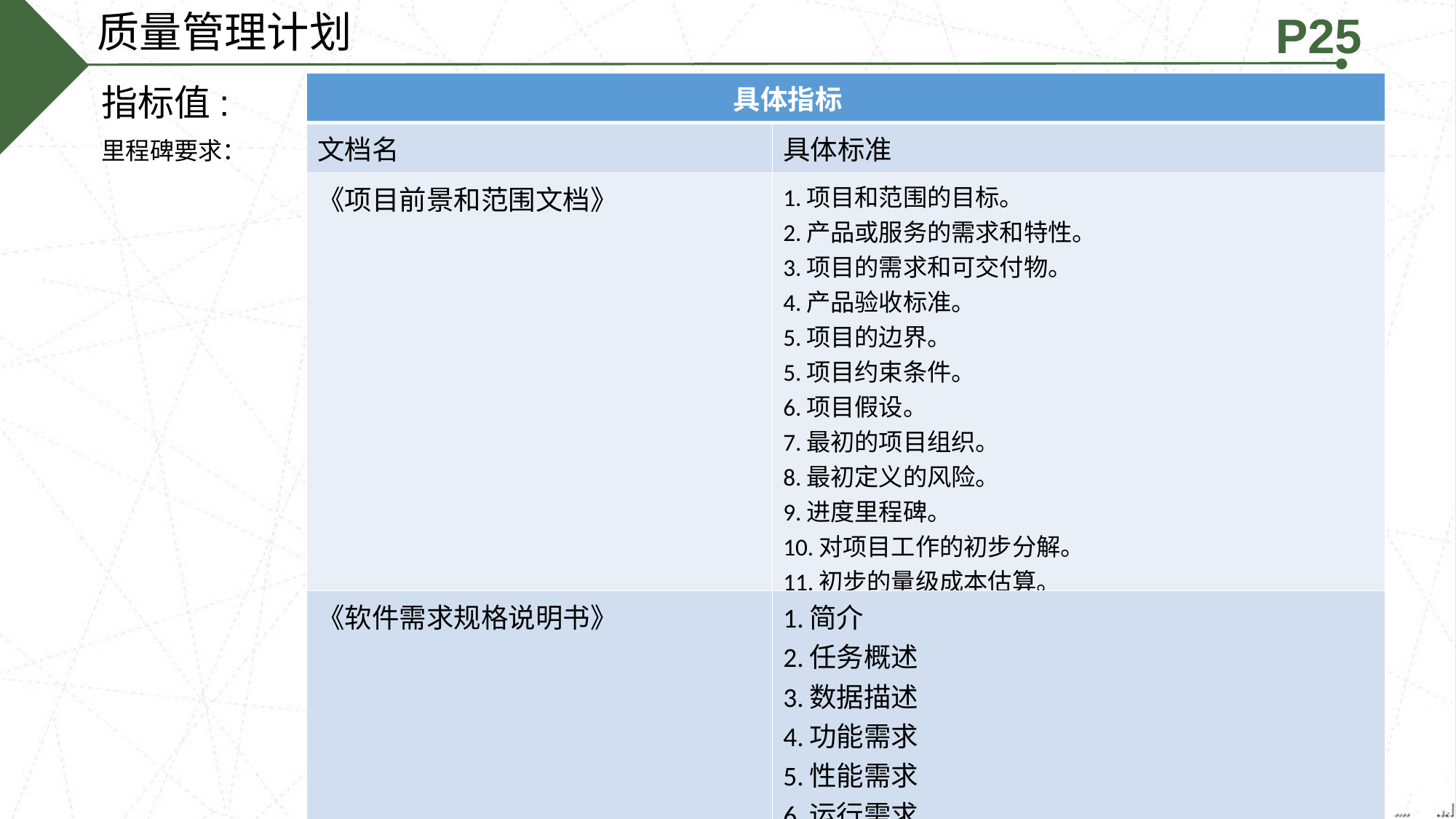

质量管理计划
P25

| 具体指标 |  |
| --- | --- |
| 文档名 | 具体标准 |
| 《项目前景和范围文档》 | 1.项目和范围的目标。 2.产品或服务的需求和特性。 3.项目的需求和可交付物。 4.产品验收标准。 5.项目的边界。 5.项目约束条件。 6.项目假设。 7.最初的项目组织。 8.最初定义的风险。 9.进度里程碑。 10.对项目工作的初步分解。 11.初步的量级成本估算。 12.项目配置管理的需求。 13.审批要求。 |
| 《软件需求规格说明书》 | 1.简介 2.任务概述 3.数据描述 4.功能需求 5.性能需求 6.运行需求 7.其它需求 |
指标值:
里程碑要求：